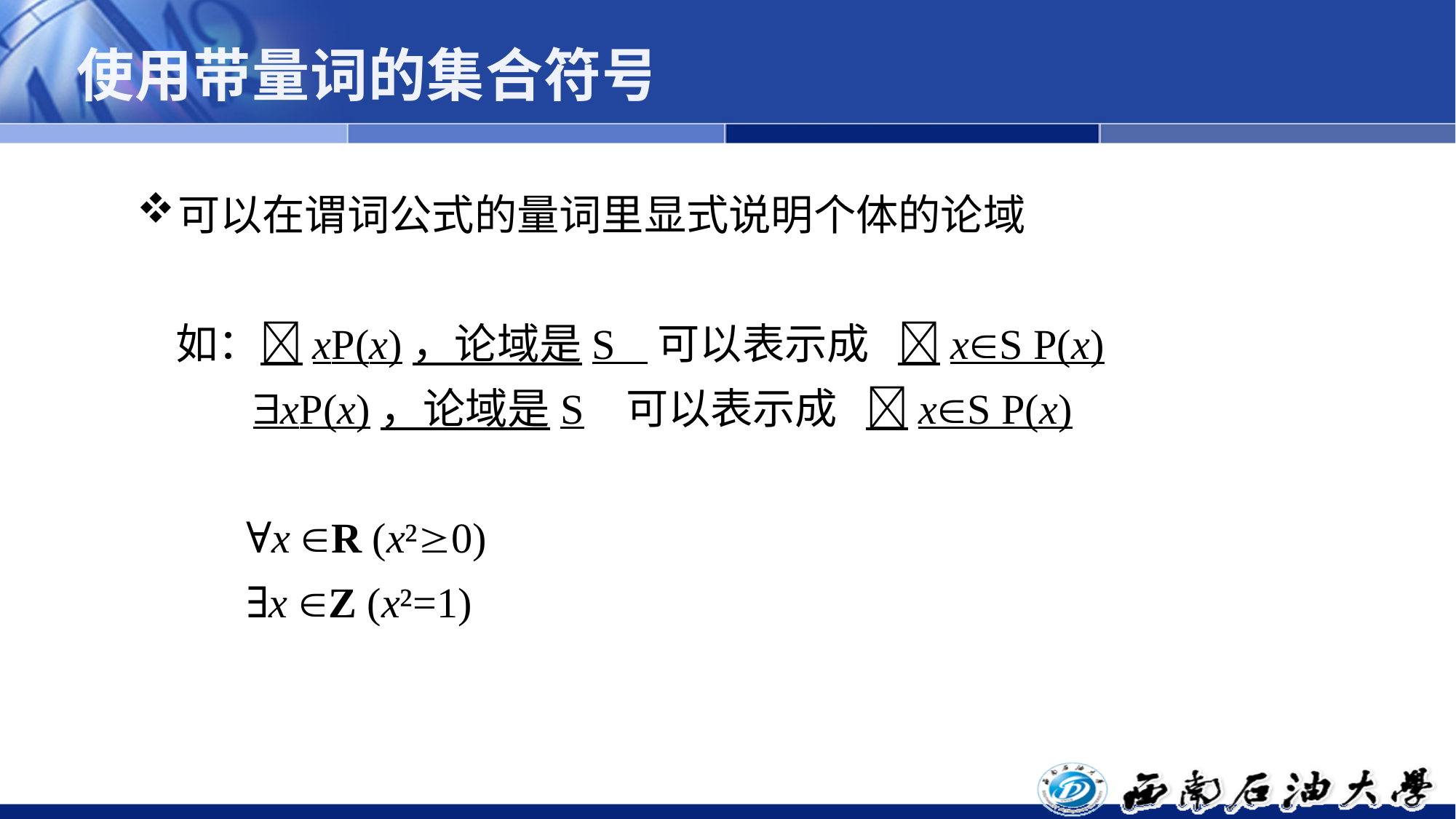

# 使用带量词的集合符号
可以在谓词公式的量词里显式说明个体的论域

   如：∀xP(x)，论域是S   可以表示成   ∀x∈S P(x)
           ∃xP(x)，论域是S   可以表示成   ∃x∈S P(x)

∀x ∈R (x²≥0)
∃x ∈Z (x²=1)